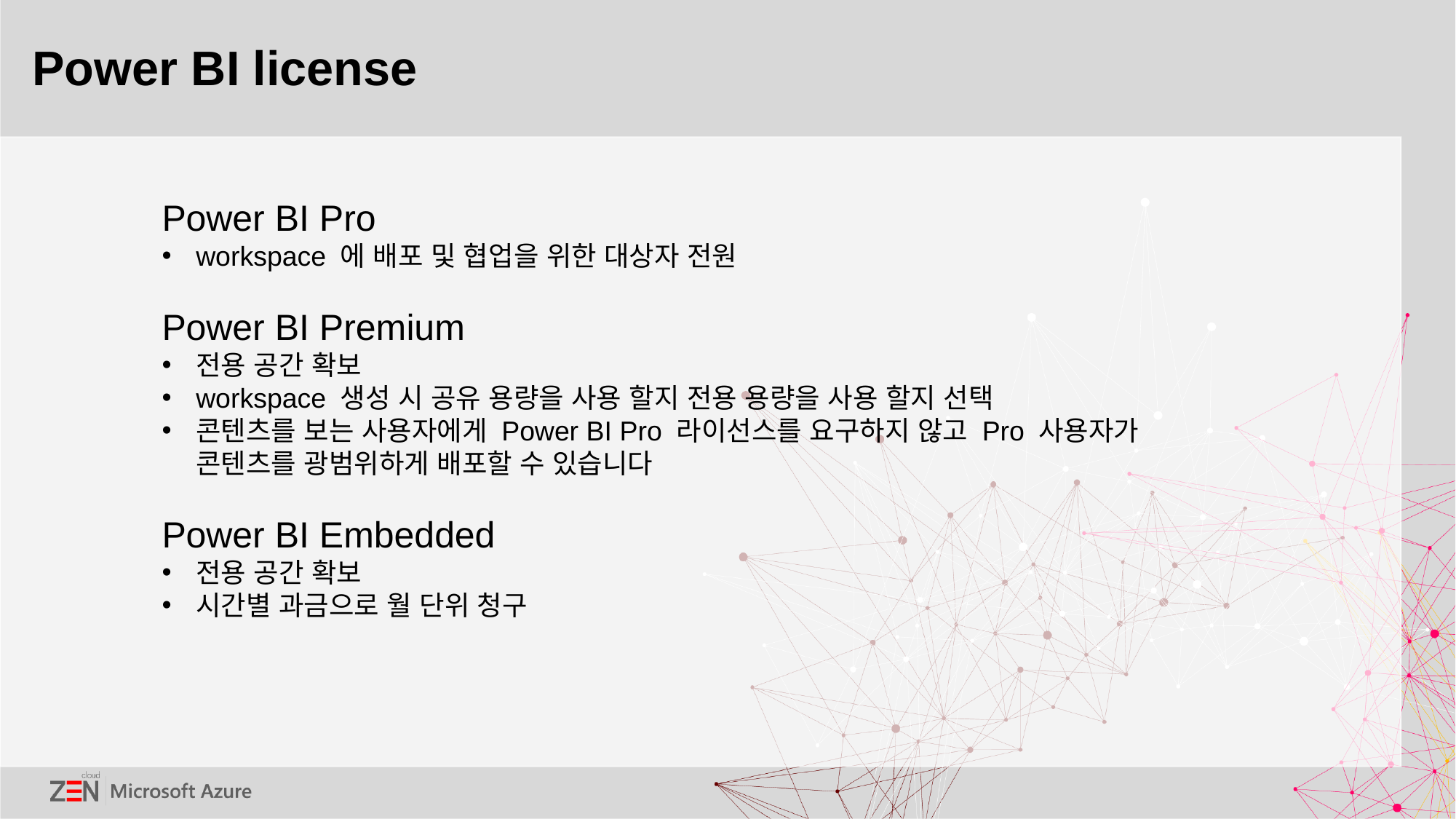

# Power BI license
Power BI Pro
workspace 에 배포 및 협업을 위한 대상자 전원

Power BI Premium
전용 공간 확보
workspace 생성 시 공유 용량을 사용 할지 전용 용량을 사용 할지 선택
콘텐츠를 보는 사용자에게 Power BI Pro 라이선스를 요구하지 않고 Pro 사용자가 콘텐츠를 광범위하게 배포할 수 있습니다

Power BI Embedded
전용 공간 확보
시간별 과금으로 월 단위 청구